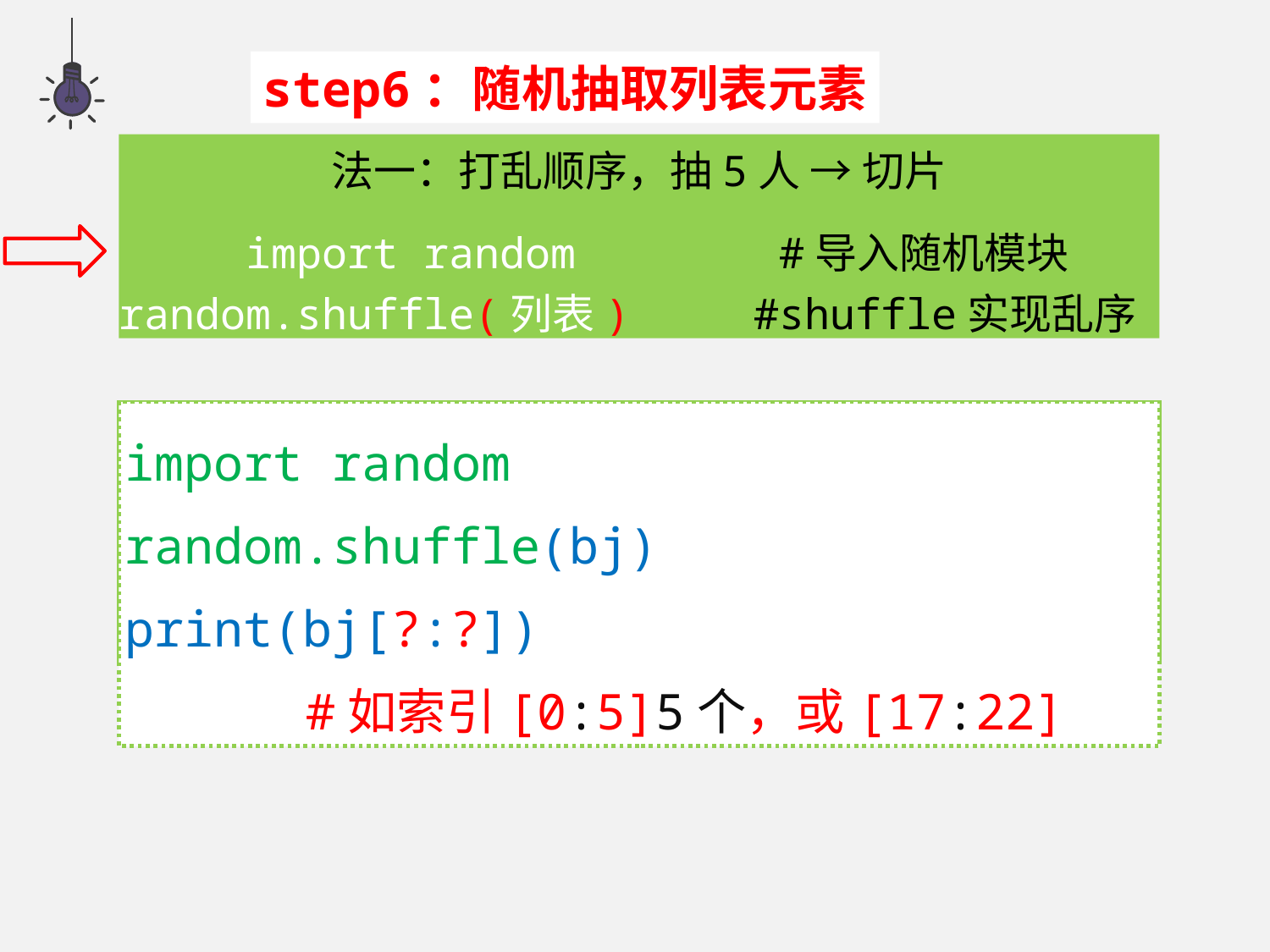

step6：随机抽取列表元素
法一：打乱顺序，抽5人 → 切片
	import random	      #导入随机模块     	random.shuffle(列表)	#shuffle实现乱序

import random
random.shuffle(bj)
print(bj)  #查看是否实现乱序
import random
random.shuffle(bj)
print(bj[?:?])
#如索引[0:5]5个，或[17:22]